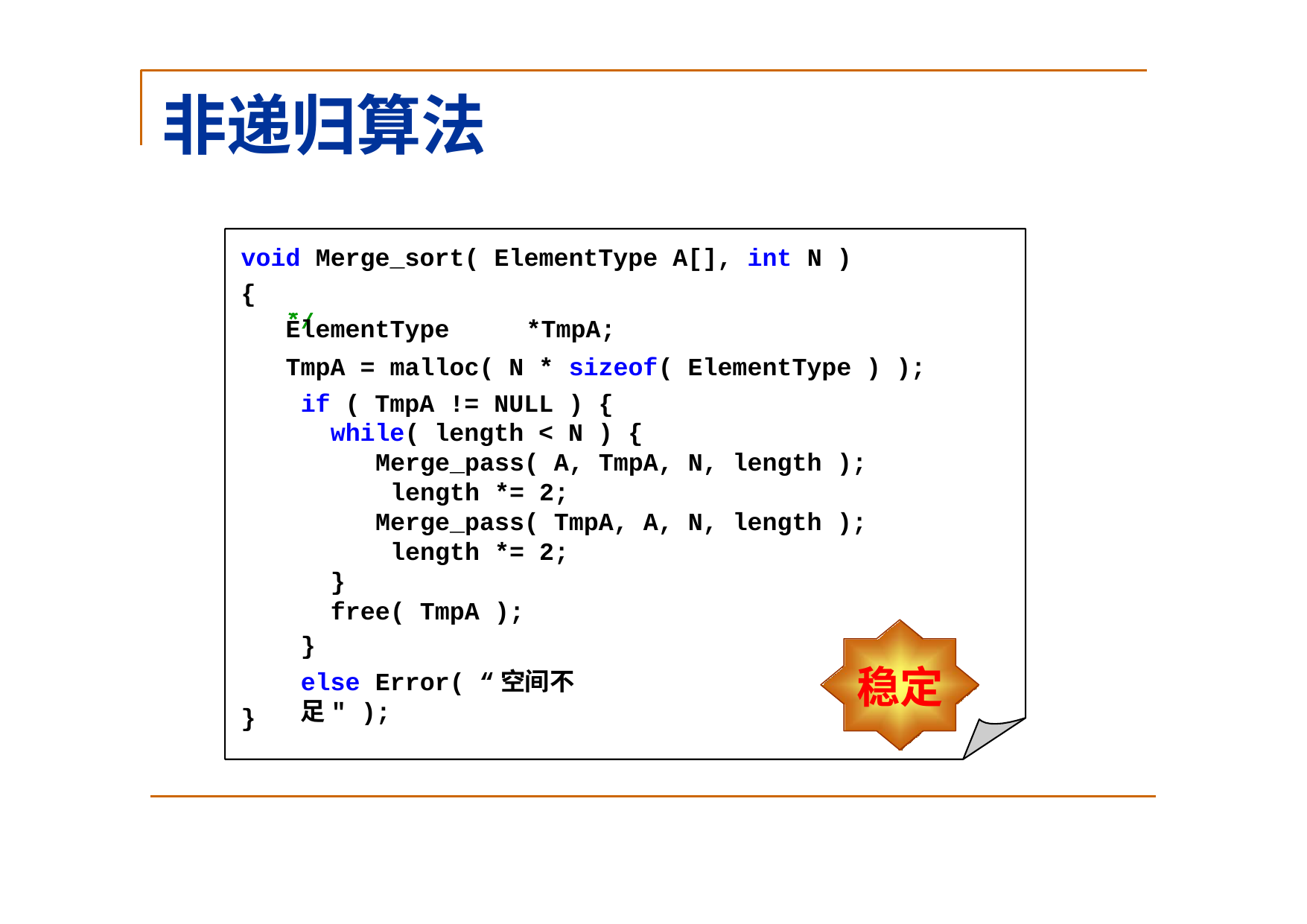

# 非递归算法

void Merge_sort( ElementType A[], int N )
{
ElementType	*TmpA;
TmpA = malloc( N * sizeof( ElementType ) );  if ( TmpA != NULL ) {
while( length < N ) {
Merge_pass( A, TmpA, N, length );  length *= 2;
Merge_pass( TmpA, A, N, length );  length *= 2;
}
free( TmpA );
}

int length = 1; /* 初始化子序列长度 */

稳定
else Error( “空间不足" );
}